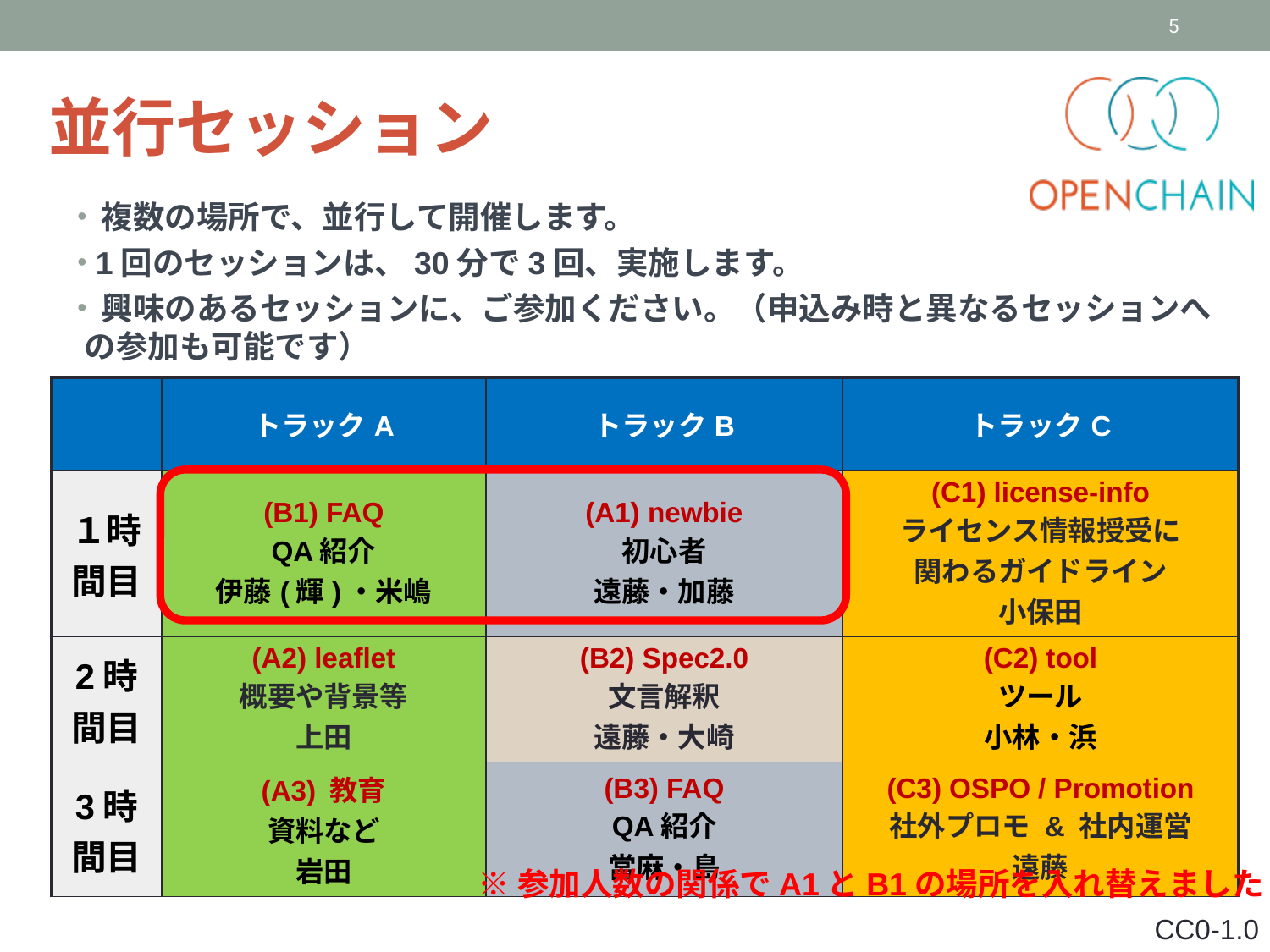

5
# 並行セッション
 複数の場所で、並行して開催します。
 1回のセッションは、30分で3回、実施します。
 興味のあるセッションに、ご参加ください。（申込み時と異なるセッションへの参加も可能です）
|  | トラックA | トラックB | トラックC |
| --- | --- | --- | --- |
| １時間目 | (B1) FAQ QA紹介 伊藤(輝)・米嶋 | (A1) newbie 初心者 遠藤・加藤 | (C1) license-info ライセンス情報授受に 関わるガイドライン 小保田 |
| 2時間目 | (A2) leaflet 概要や背景等 上田 | (B2) Spec2.0 文言解釈 遠藤・大崎 | (C2) tool ツール 小林・浜 |
| 3時間目 | (A3) 教育 資料など 岩田 | (B3) FAQ QA紹介 當麻・島 | (C3) OSPO / Promotion 社外プロモ & 社内運営 遠藤 |

※参加人数の関係でA1とB1の場所を入れ替えました